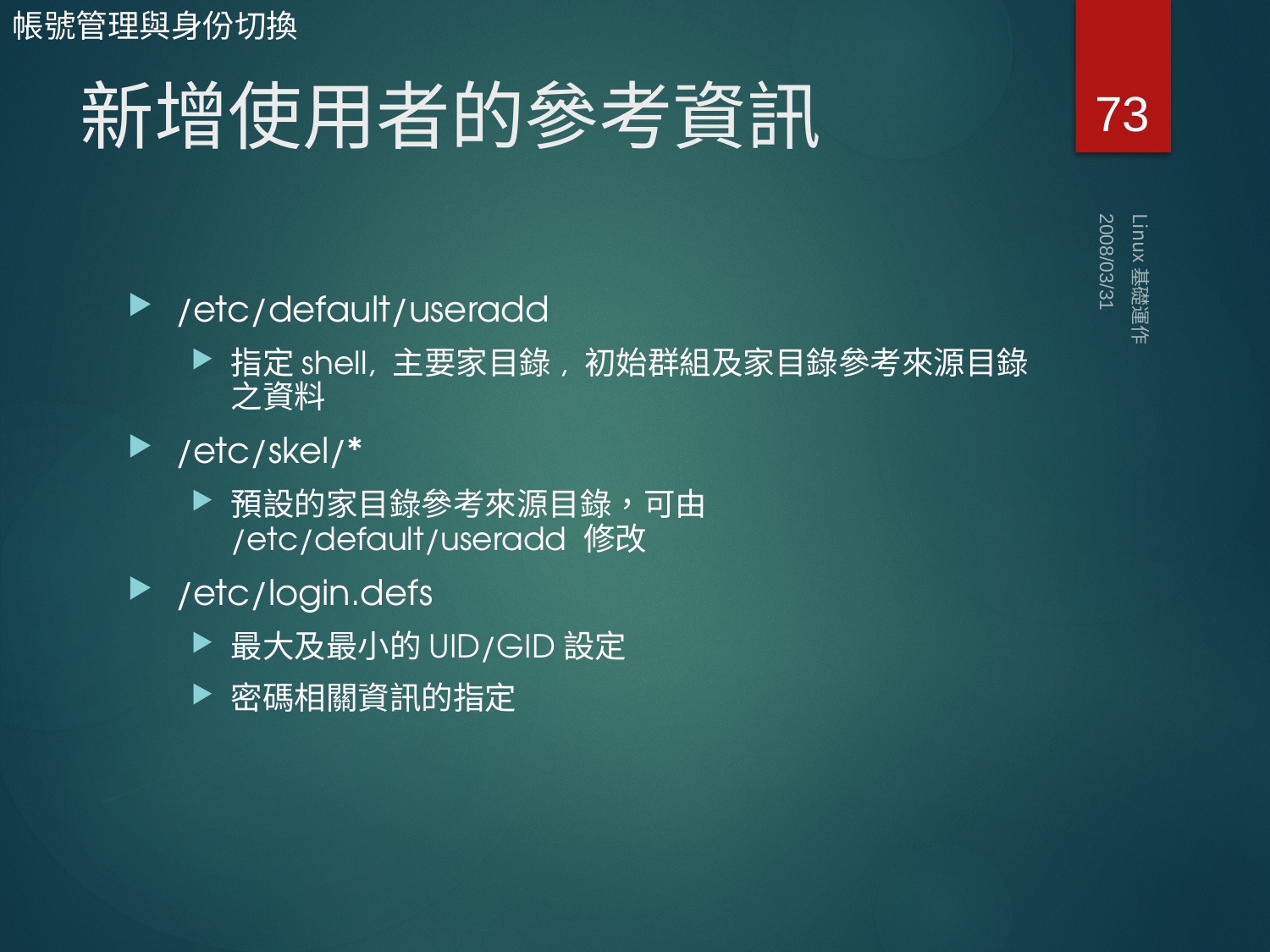

帳號管理與身份切換
73
# 新增使用者的參考資訊
2008/03/31
/etc/default/useradd
指定shell, 主要家目錄, 初始群組及家目錄參考來源目錄之資料
/etc/skel/*
預設的家目錄參考來源目錄，可由 /etc/default/useradd 修改
/etc/login.defs
最大及最小的UID/GID設定
密碼相關資訊的指定
Linux 基礎運作